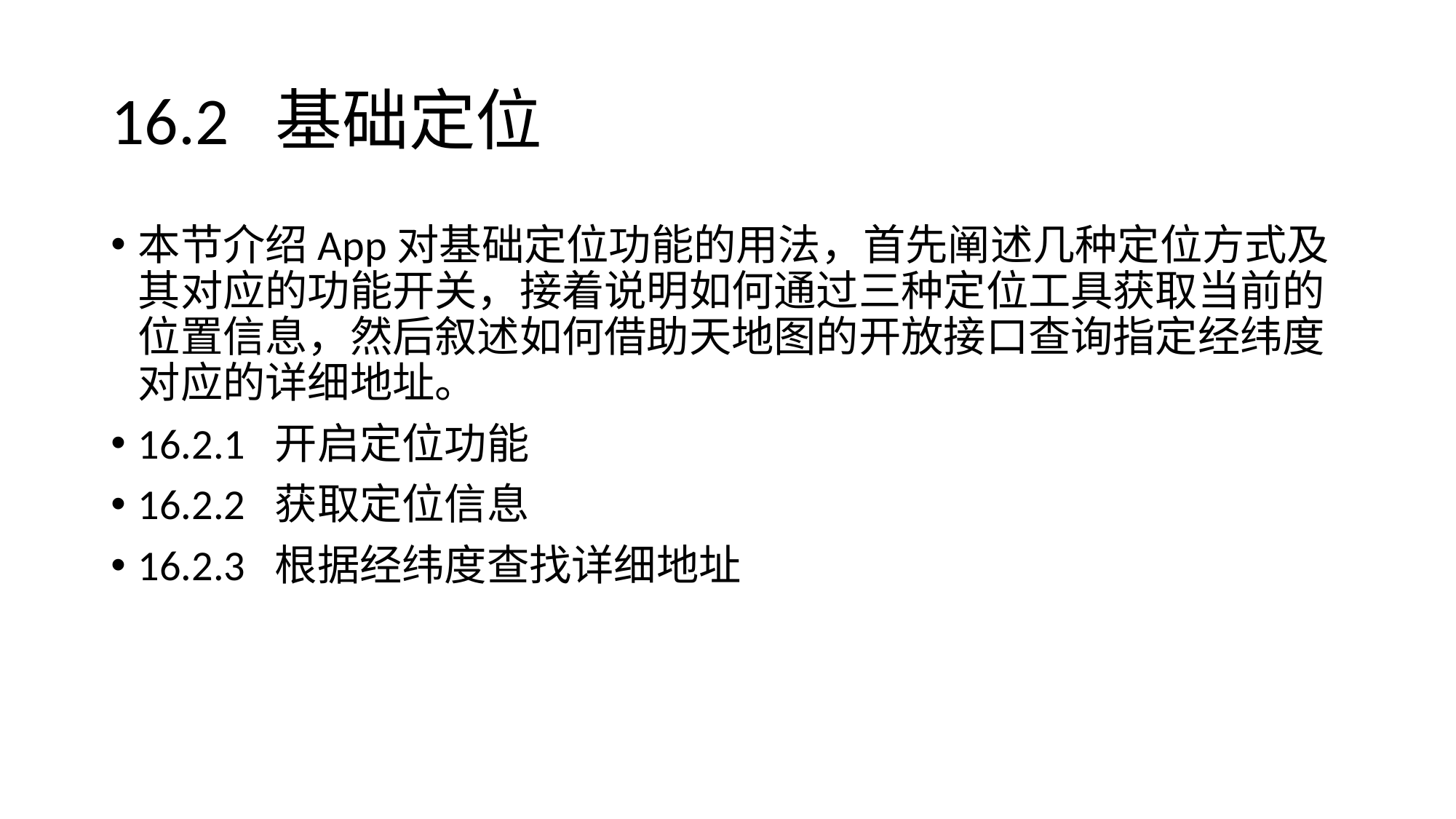

# 16.2  基础定位
本节介绍App对基础定位功能的用法，首先阐述几种定位方式及其对应的功能开关，接着说明如何通过三种定位工具获取当前的位置信息，然后叙述如何借助天地图的开放接口查询指定经纬度对应的详细地址。
16.2.1  开启定位功能
16.2.2  获取定位信息
16.2.3  根据经纬度查找详细地址